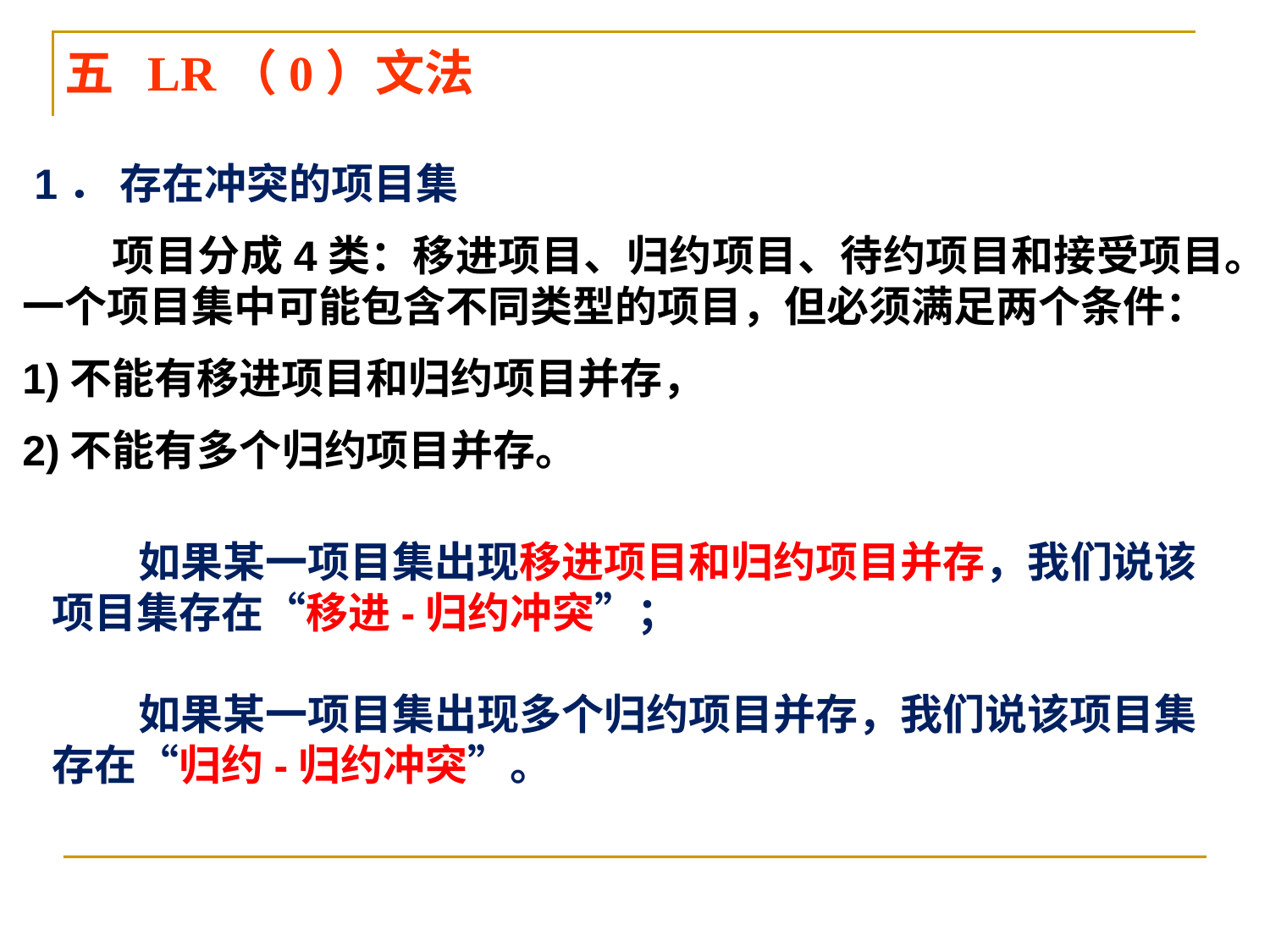

五  LR（0）文法
 1． 存在冲突的项目集
        项目分成4类：移进项目、归约项目、待约项目和接受项目。 一个项目集中可能包含不同类型的项目，但必须满足两个条件：
1)不能有移进项目和归约项目并存，
2)不能有多个归约项目并存。
          如果某一项目集出现移进项目和归约项目并存，我们说该项目集存在“移进-归约冲突”；

        如果某一项目集出现多个归约项目并存，我们说该项目集存在“归约-归约冲突”。
71